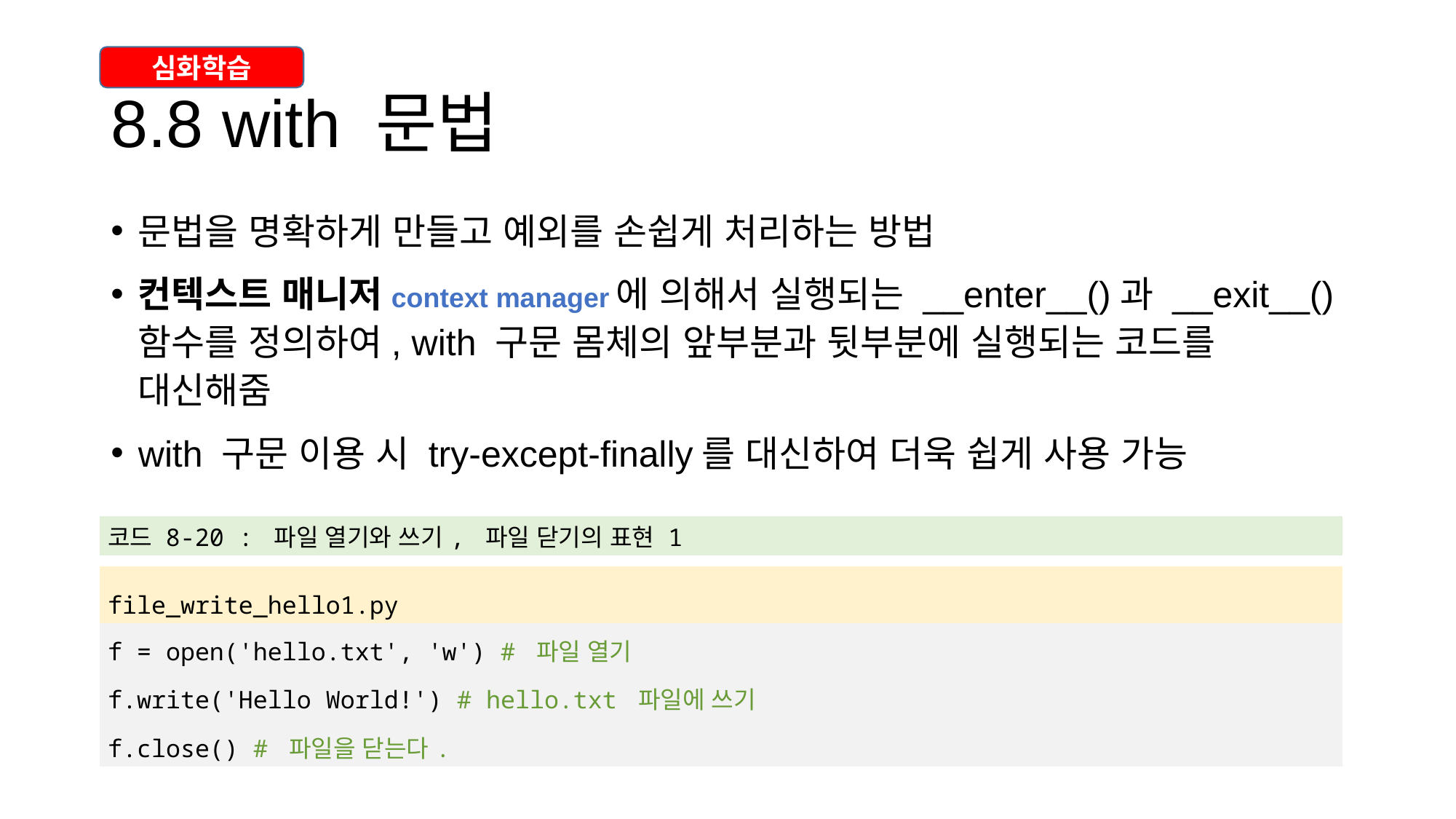

# 8.8 with 문법
심화학습
문법을 명확하게 만들고 예외를 손쉽게 처리하는 방법
컨텍스트 매니저context manager에 의해서 실행되는 __enter__()과 __exit__() 함수를 정의하여, with 구문 몸체의 앞부분과 뒷부분에 실행되는 코드를 대신해줌
with 구문 이용 시 try-except-finally를 대신하여 더욱 쉽게 사용 가능

| 코드 8-20 : 파일 열기와 쓰기, 파일 닫기의 표현 1 |
| --- |
|  |
| file\_write\_hello1.py |
| f = open('hello.txt', 'w') # 파일 열기 f.write('Hello World!') # hello.txt 파일에 쓰기 f.close() # 파일을 닫는다. |